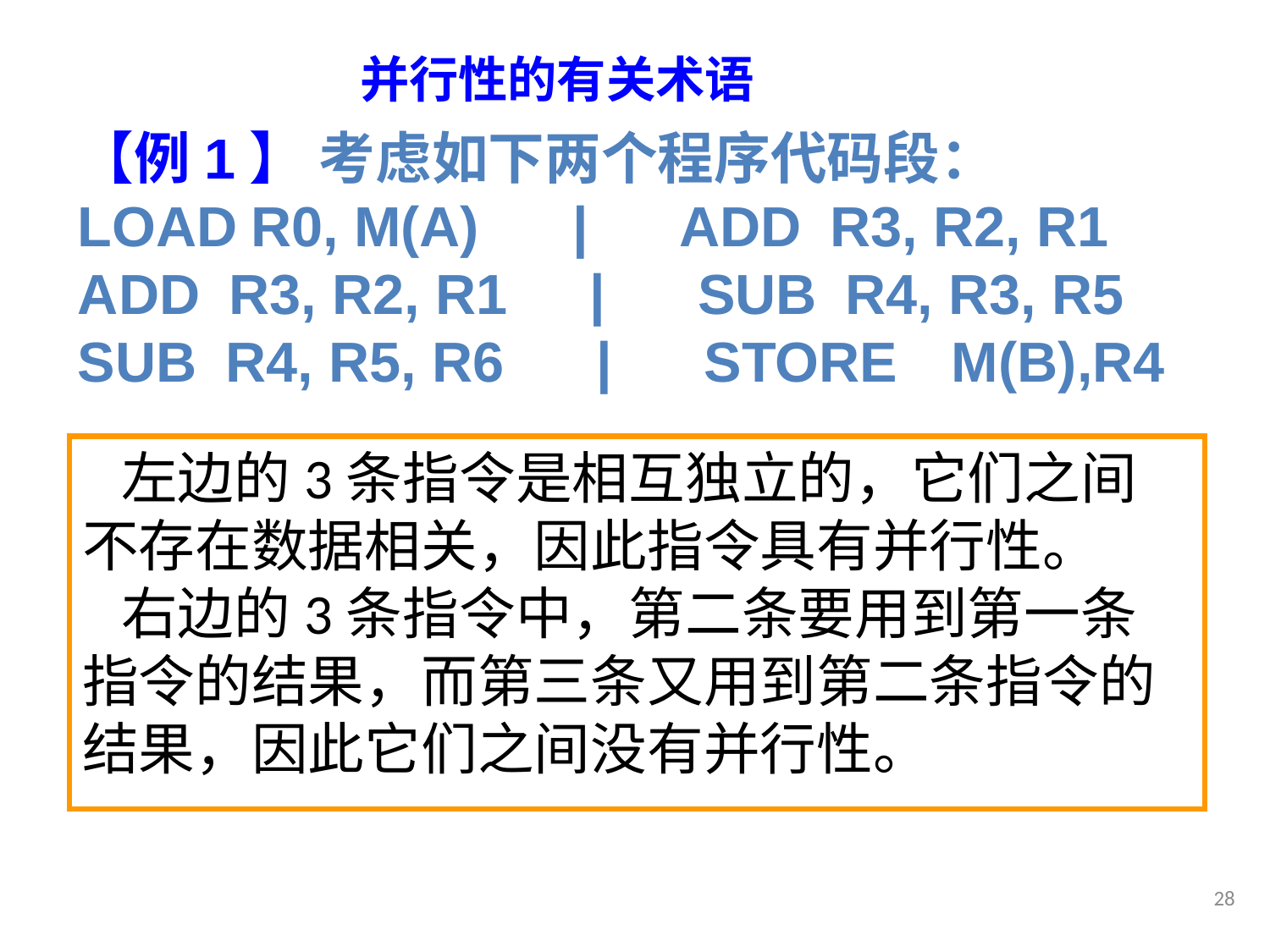

# 并行性的有关术语
【例1】 考虑如下两个程序代码段：
LOAD R0, M(A)      |       ADD  R3, R2, R1
ADD  R3, R2, R1      |       SUB  R4, R3, R5
SUB  R4, R5, R6       |       STORE    M(B),R4
  左边的3条指令是相互独立的，它们之间不存在数据相关，因此指令具有并行性。
  右边的3条指令中，第二条要用到第一条指令的结果，而第三条又用到第二条指令的结果，因此它们之间没有并行性。
28